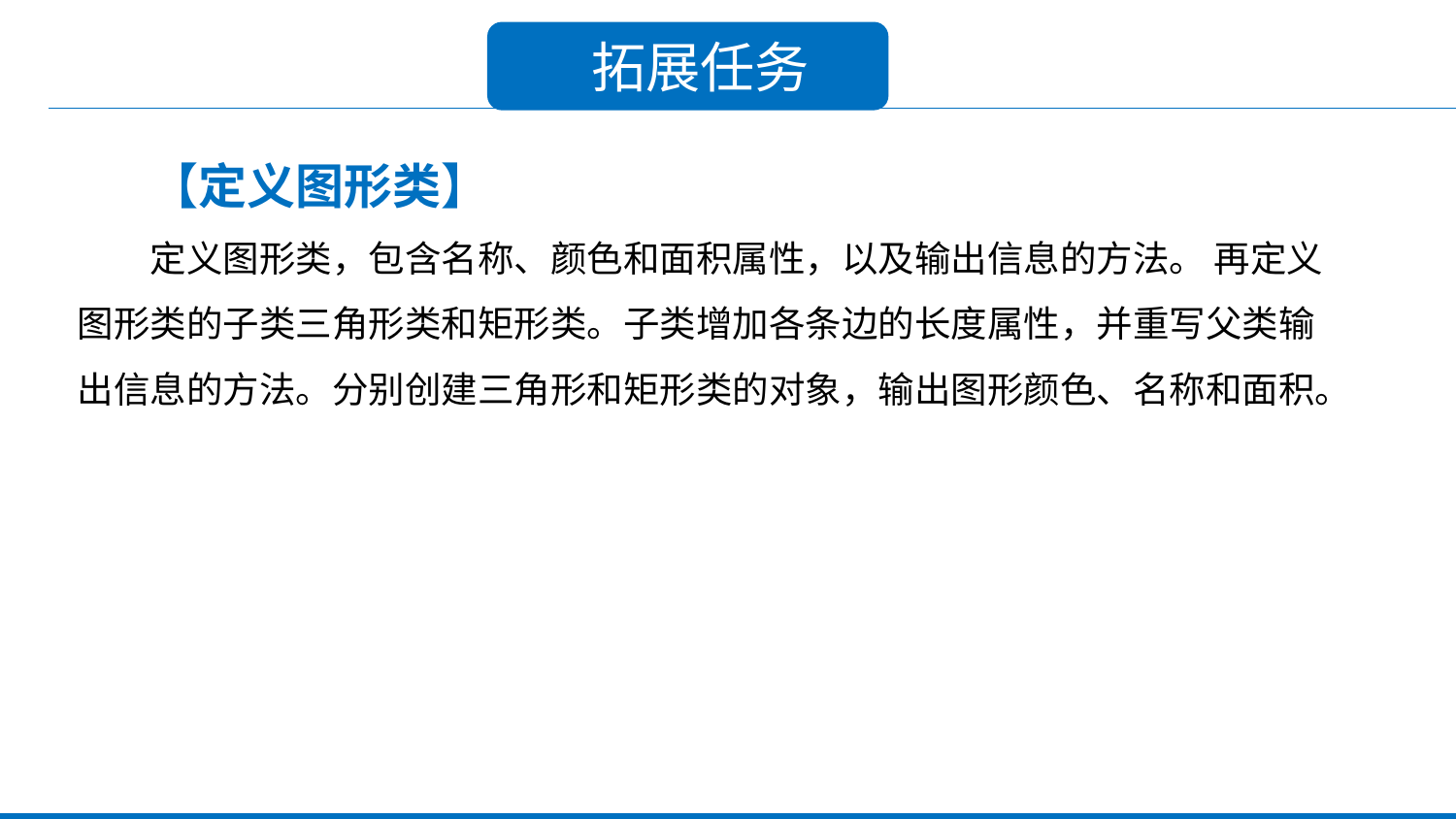

拓展任务
【定义图形类】
定义图形类，包含名称、颜色和面积属性，以及输出信息的方法。 再定义图形类的子类三角形类和矩形类。子类增加各条边的长度属性，并重写父类输出信息的方法。分别创建三角形和矩形类的对象，输出图形颜色、名称和面积。